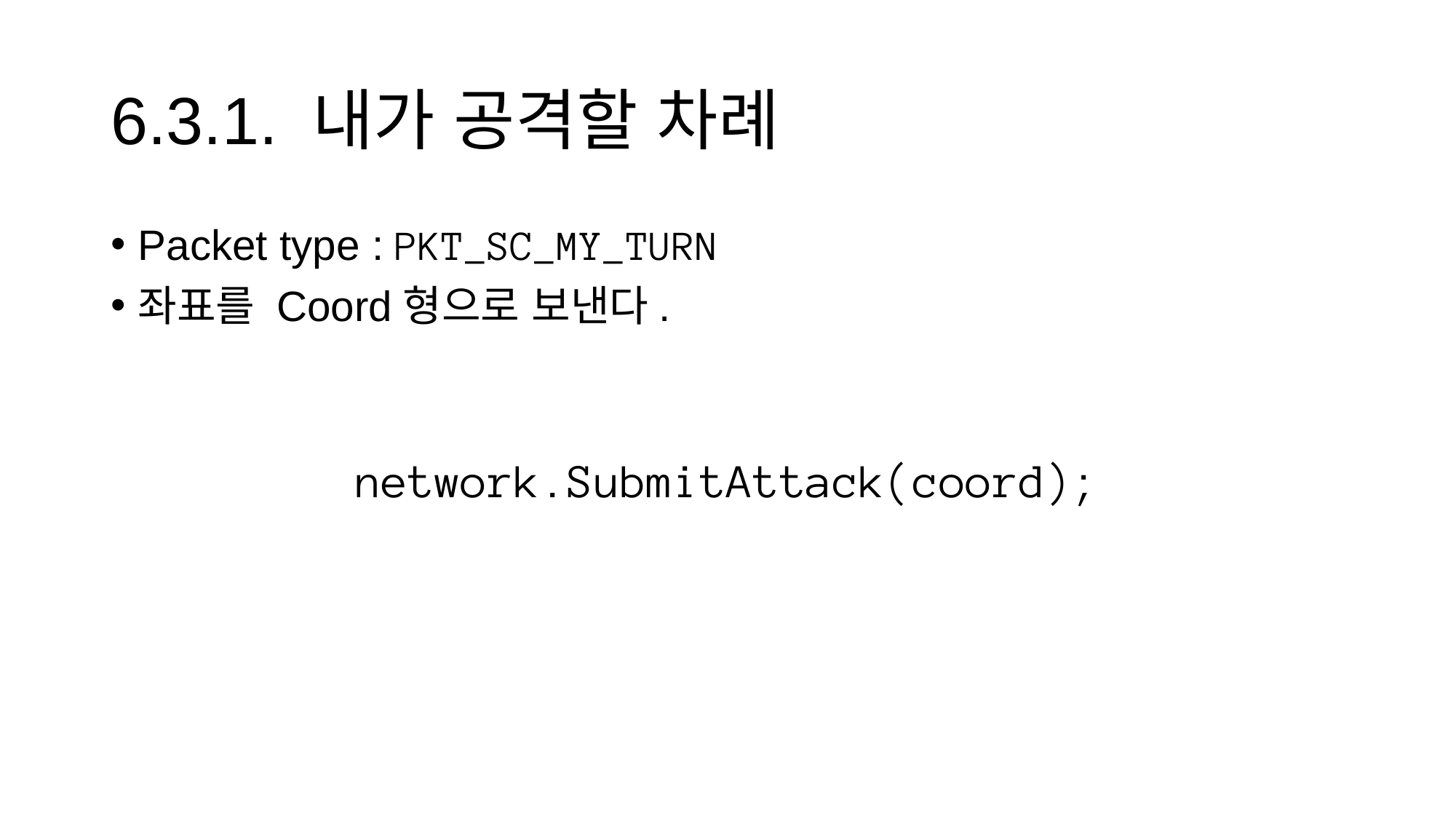

# 6.3.1. 내가 공격할 차례
Packet type : PKT_SC_MY_TURN
좌표를 Coord형으로 보낸다.
network.SubmitAttack(coord);